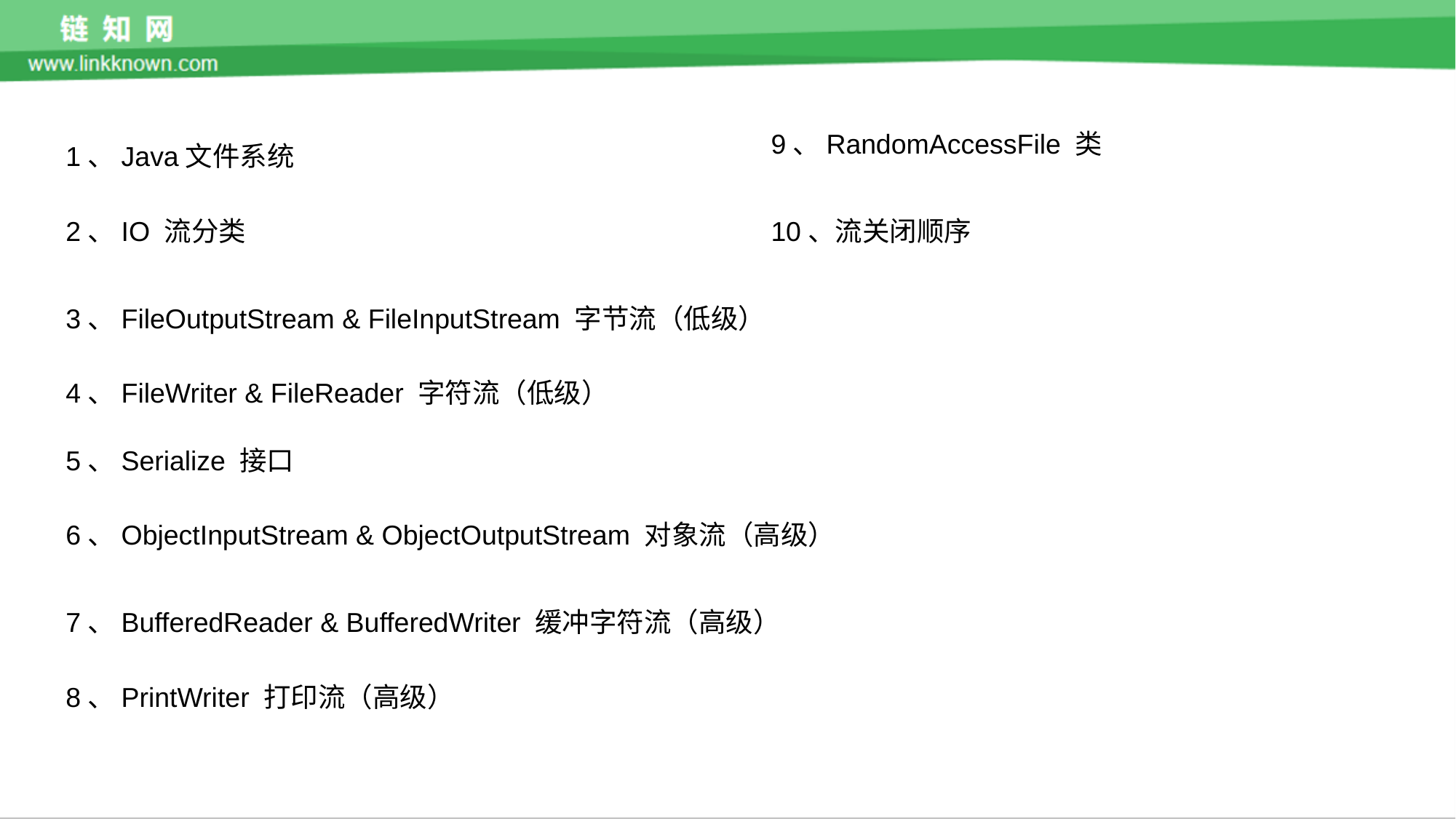

9、RandomAccessFile 类
1、Java文件系统
2、IO 流分类
10、流关闭顺序
3、FileOutputStream & FileInputStream 字节流（低级）
4、FileWriter & FileReader 字符流（低级）
5、Serialize 接口
6、ObjectInputStream & ObjectOutputStream 对象流（高级）
7、BufferedReader & BufferedWriter 缓冲字符流（高级）
8、PrintWriter 打印流（高级）